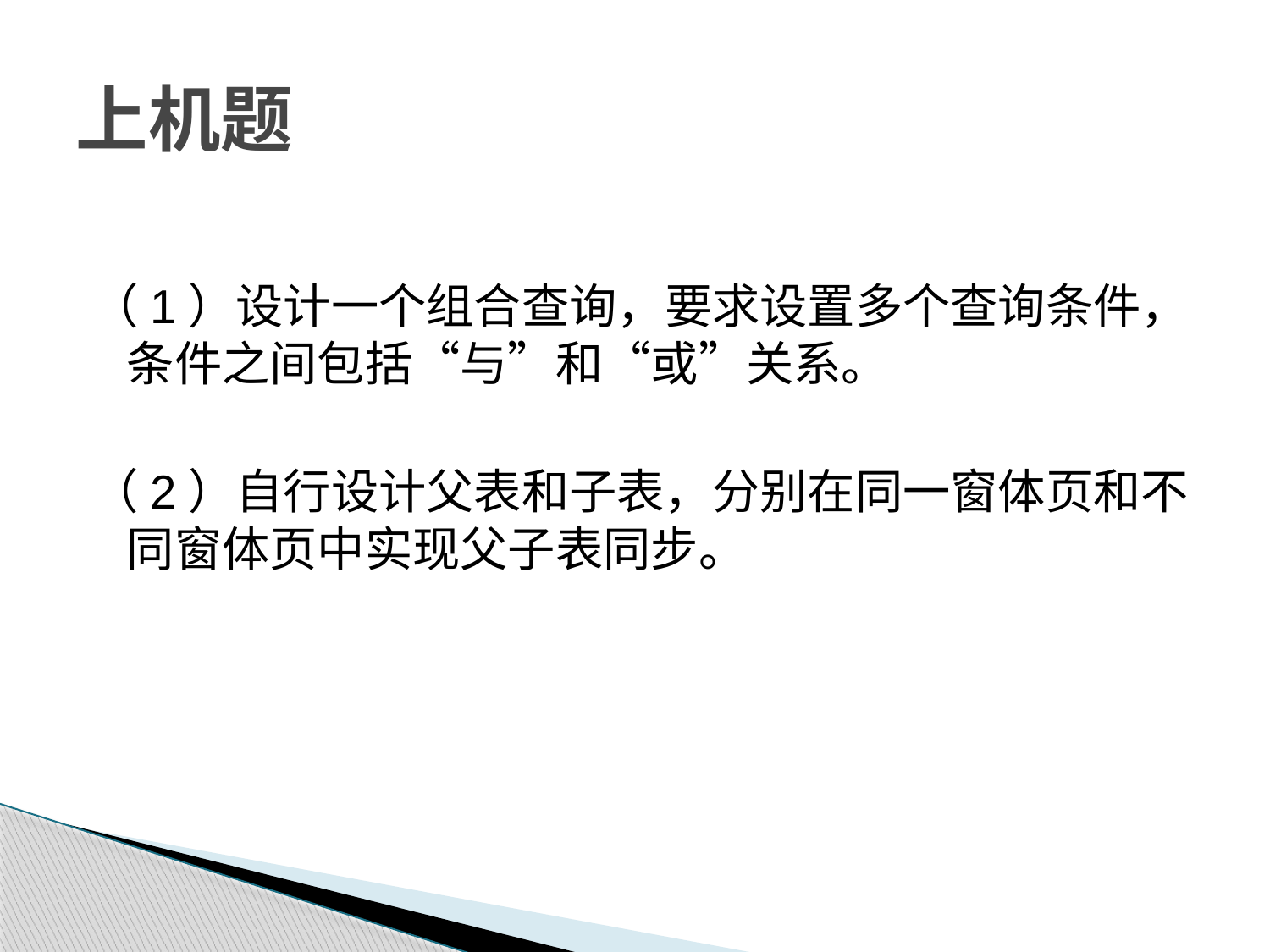

# 上机题

（1）设计一个组合查询，要求设置多个查询条件，条件之间包括“与”和“或”关系。

（2）自行设计父表和子表，分别在同一窗体页和不同窗体页中实现父子表同步。